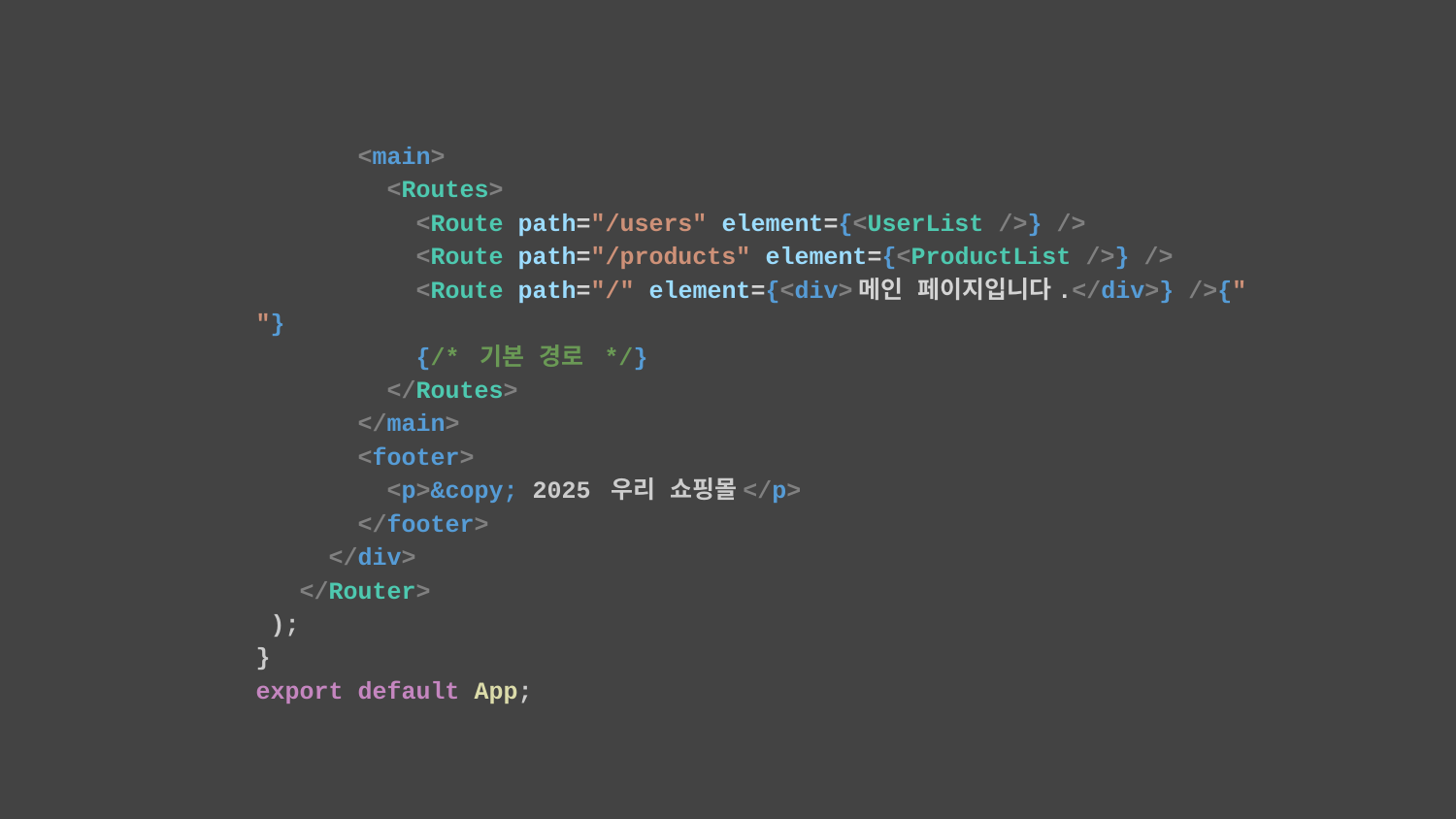

<main>
         <Routes>
           <Route path="/users" element={<UserList />} />
           <Route path="/products" element={<ProductList />} />
           <Route path="/" element={<div>메인 페이지입니다.</div>} />{" "}
           {/* 기본 경로 */}
         </Routes>
       </main>
       <footer>
         <p>&copy; 2025 우리 쇼핑몰</p>
       </footer>
     </div>
   </Router>
 );
}
export default App;